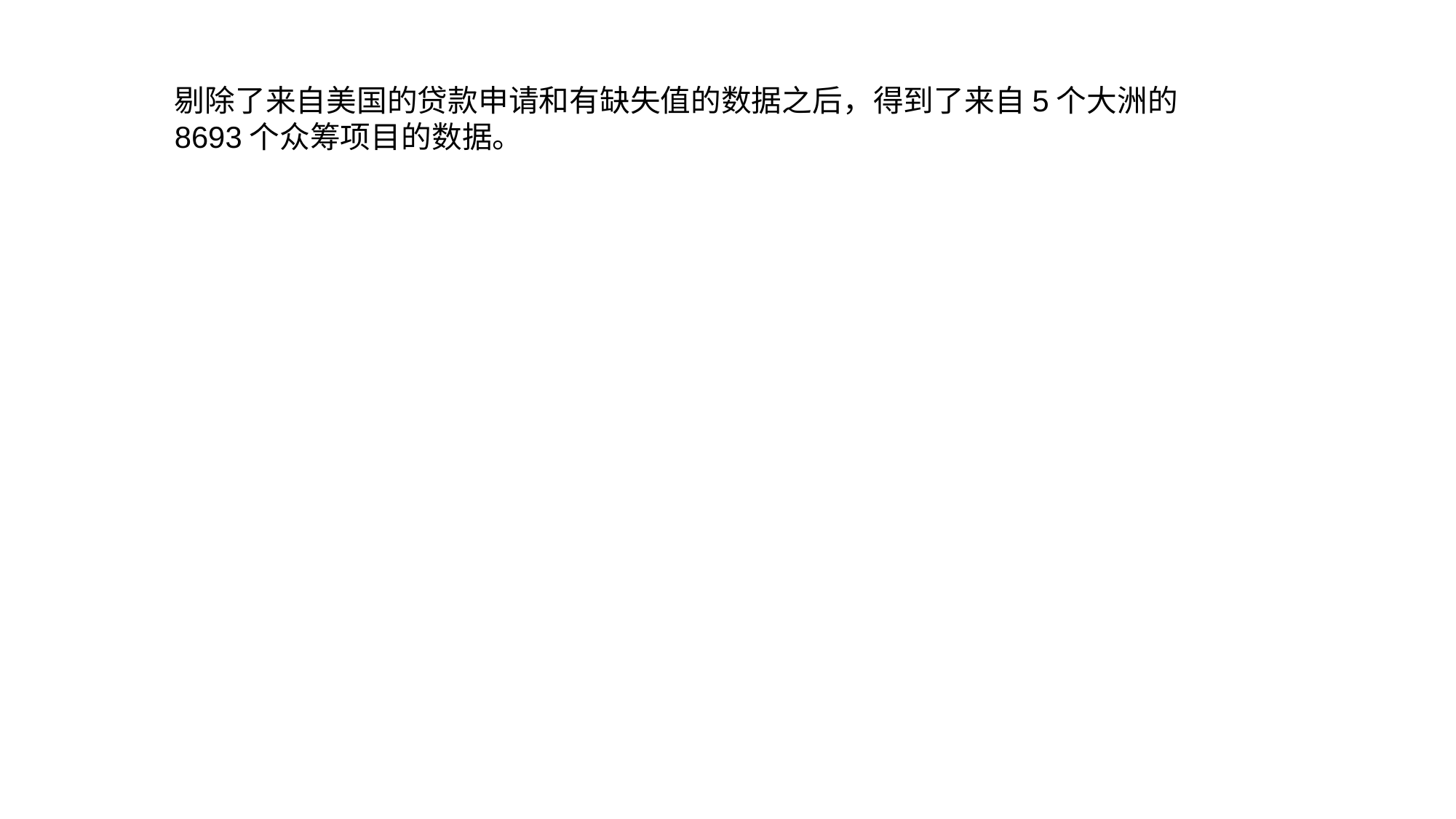

剔除了来自美国的贷款申请和有缺失值的数据之后，得到了来自5个大洲的8693个众筹项目的数据。